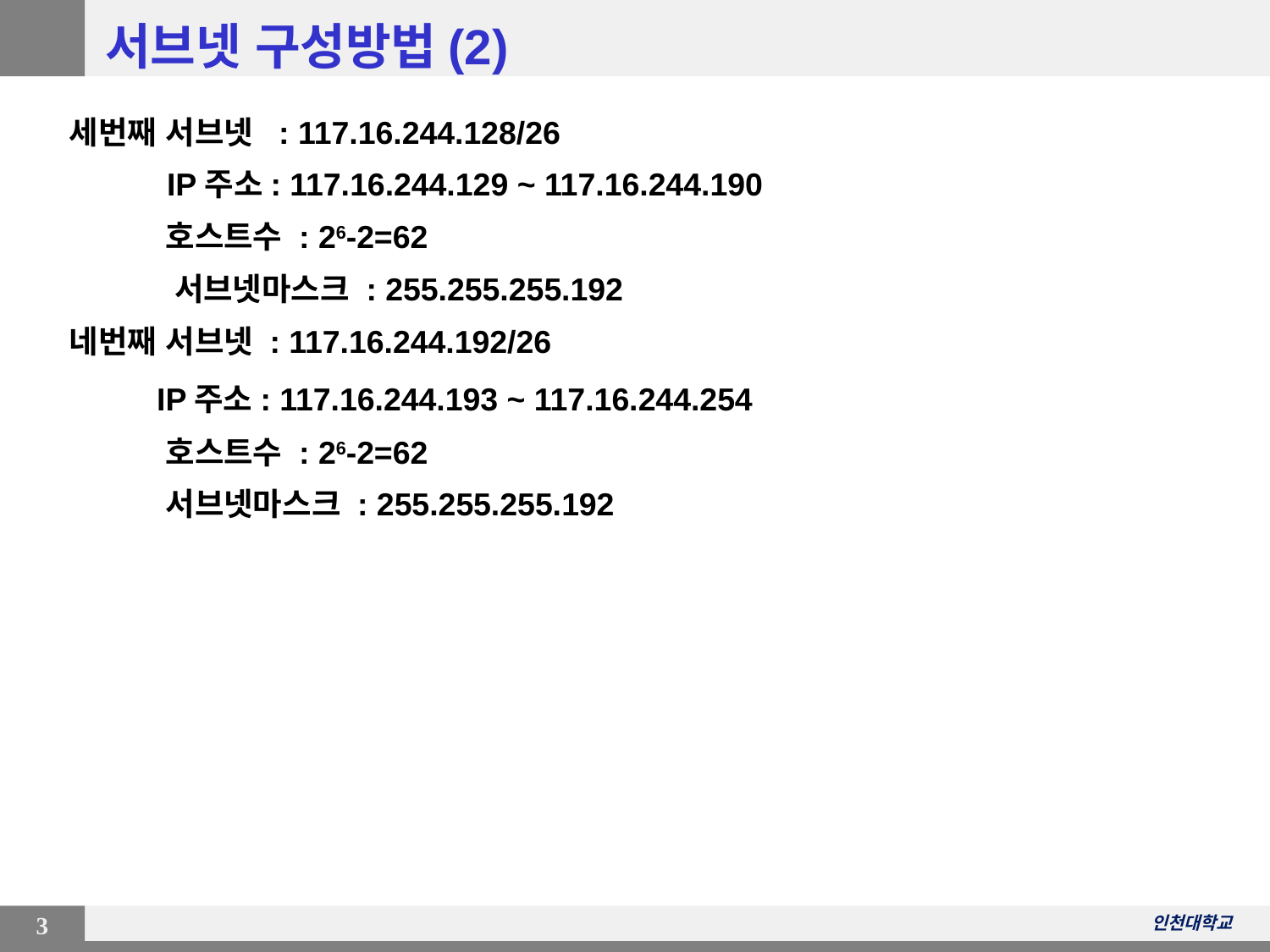

# 서브넷 구성방법(2)
세번째 서브넷  : 117.16.244.128/26
           IP주소: 117.16.244.129 ~ 117.16.244.190
          호스트수 : 26-2=62
           서브넷마스크 : 255.255.255.192
네번째 서브넷 : 117.16.244.192/26
         IP주소: 117.16.244.193 ~ 117.16.244.254
          호스트수 : 26-2=62
          서브넷마스크 : 255.255.255.192